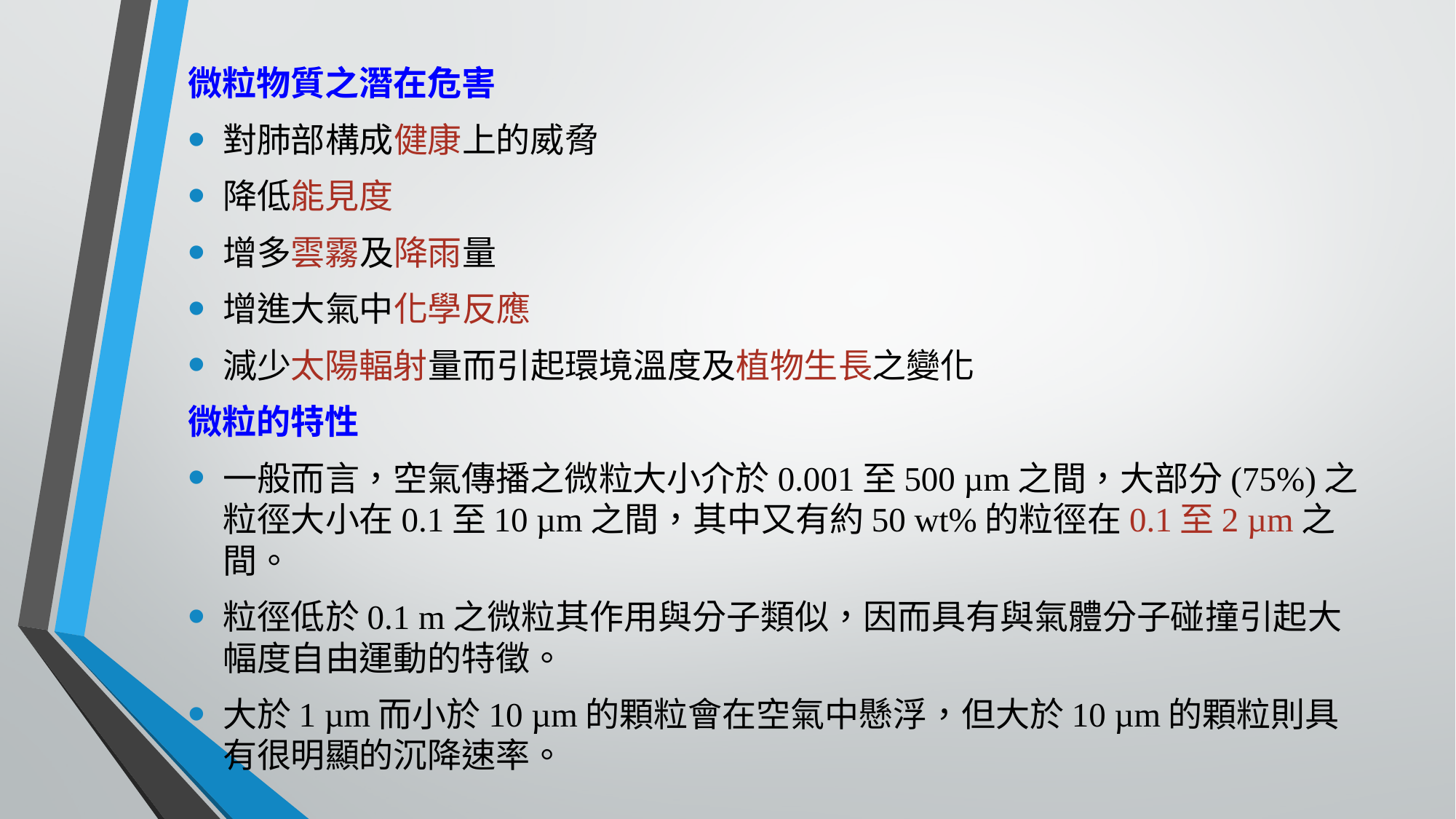

微粒物質之潛在危害
對肺部構成健康上的威脅
降低能見度
增多雲霧及降雨量
增進大氣中化學反應
減少太陽輻射量而引起環境溫度及植物生長之變化
微粒的特性
一般而言，空氣傳播之微粒大小介於0.001至500 µm之間，大部分(75%)之粒徑大小在0.1至10 µm之間，其中又有約50 wt%的粒徑在0.1至2 µm之間。
粒徑低於0.1 m之微粒其作用與分子類似，因而具有與氣體分子碰撞引起大幅度自由運動的特徵。
大於1 µm而小於10 µm的顆粒會在空氣中懸浮，但大於10 µm的顆粒則具有很明顯的沉降速率。